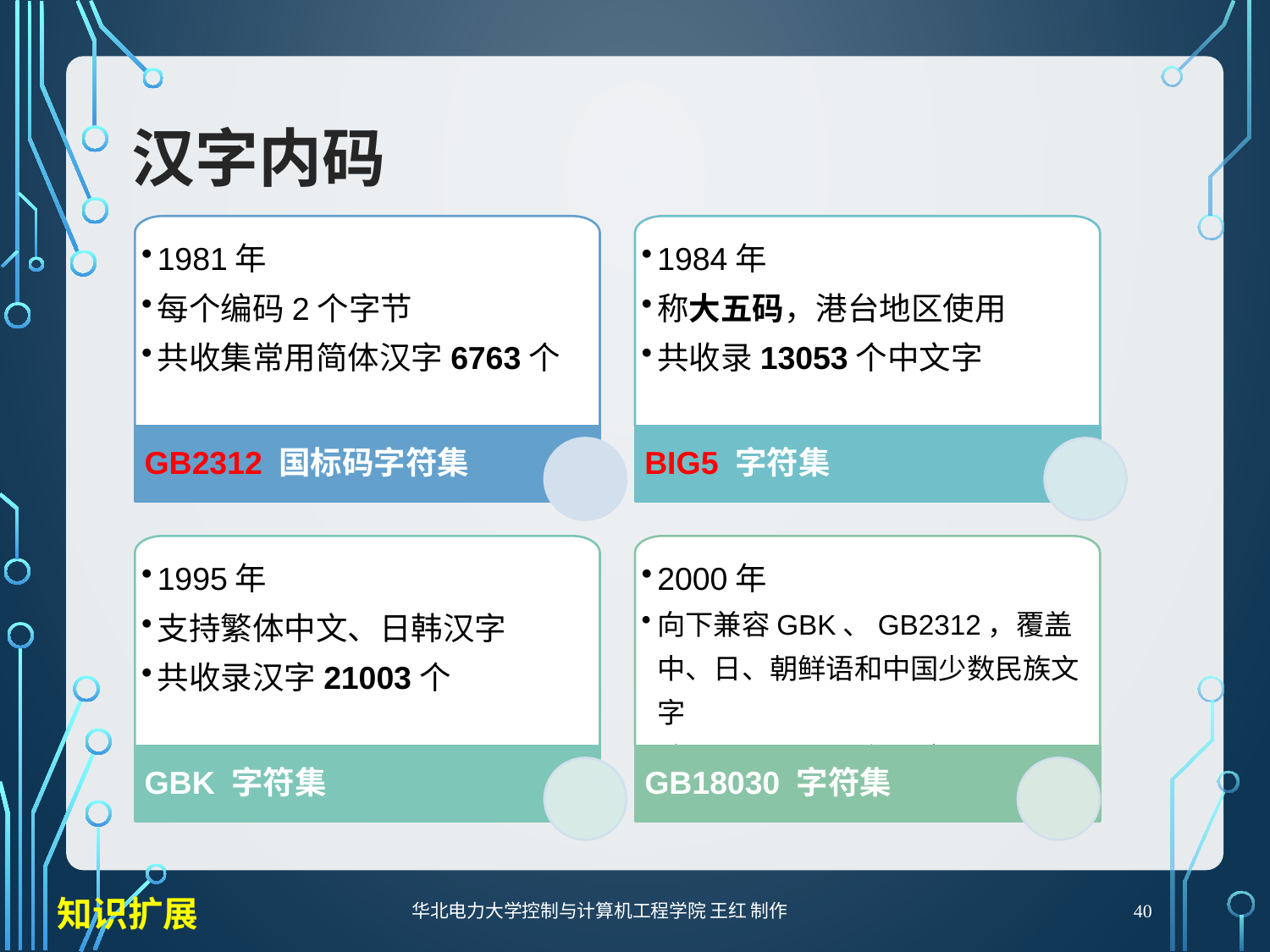

# 汉字内码
1981年
每个编码2个字节
共收集常用简体汉字6763个
1984年
称大五码，港台地区使用
共收录13053个中文字
GB2312 国标码字符集
BIG5 字符集

1995年
支持繁体中文、日韩汉字
共收录汉字21003个
2000年
向下兼容GBK、GB2312，覆盖中、日、朝鲜语和中国少数民族文字
收录了27484个汉字
GBK 字符集
GB18030 字符集

40
华北电力大学控制与计算机工程学院 王红 制作
知识扩展